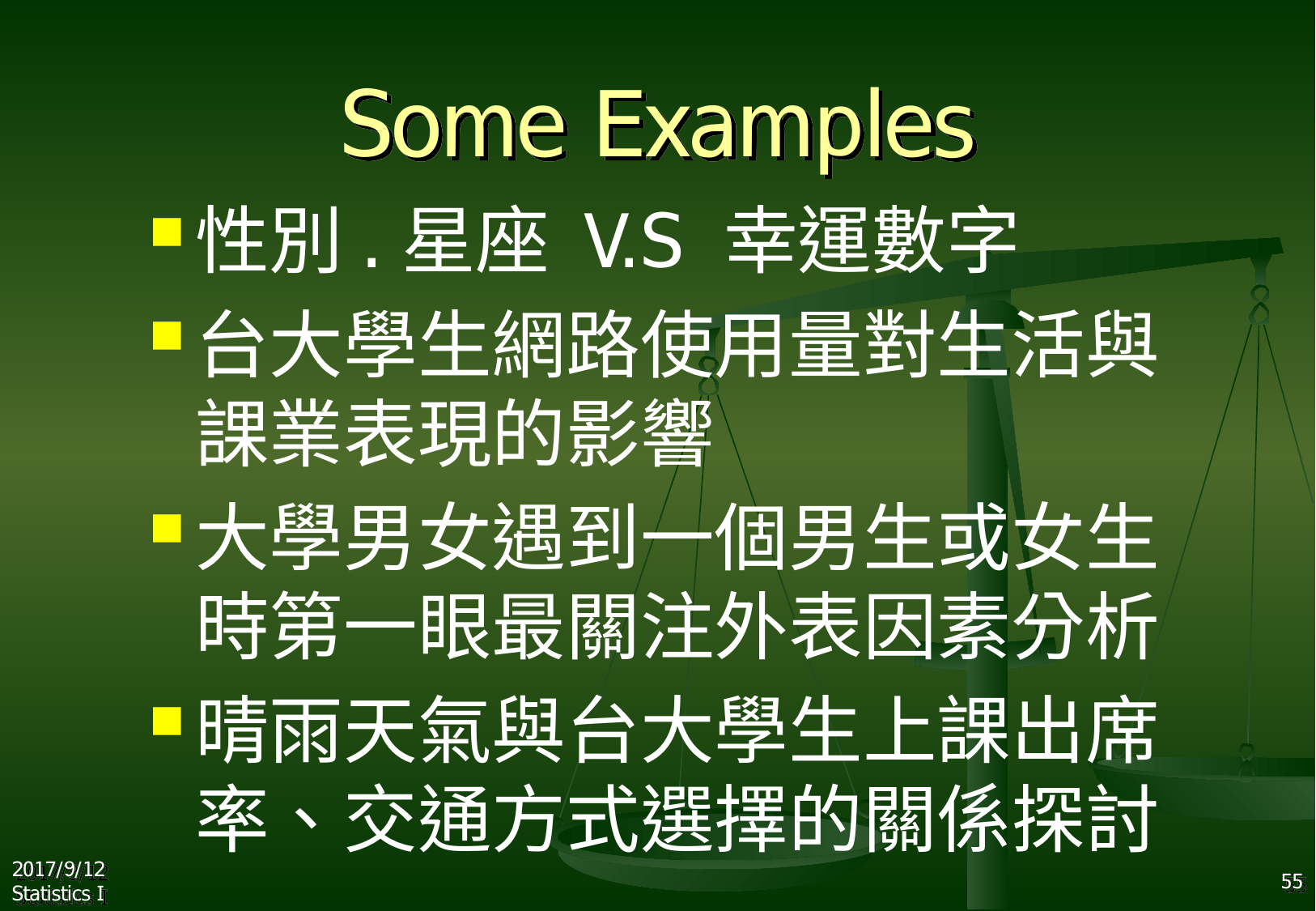

# Some Examples
性別.星座 V.S 幸運數字
台大學生網路使用量對生活與課業表現的影響
大學男女遇到一個男生或女生時第一眼最關注外表因素分析
晴雨天氣與台大學生上課出席率、交通方式選擇的關係探討
2017/9/12
Statistics I
55